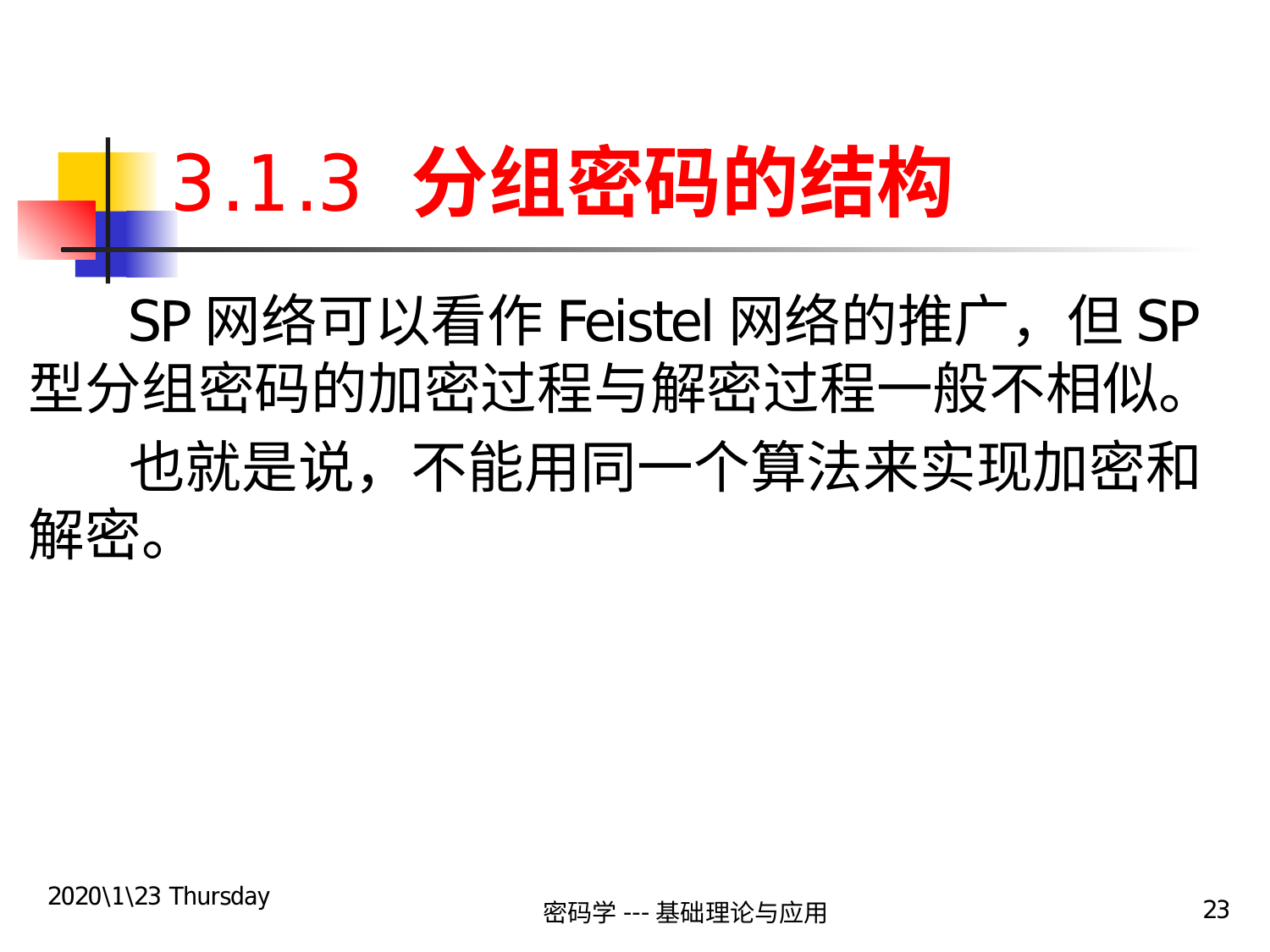

# 3.1.3 分组密码的结构
SP网络可以看作Feistel网络的推广，但SP型分组密码的加密过程与解密过程一般不相似。
也就是说，不能用同一个算法来实现加密和解密。
2020\1\23 Thursday
23
密码学---基础理论与应用